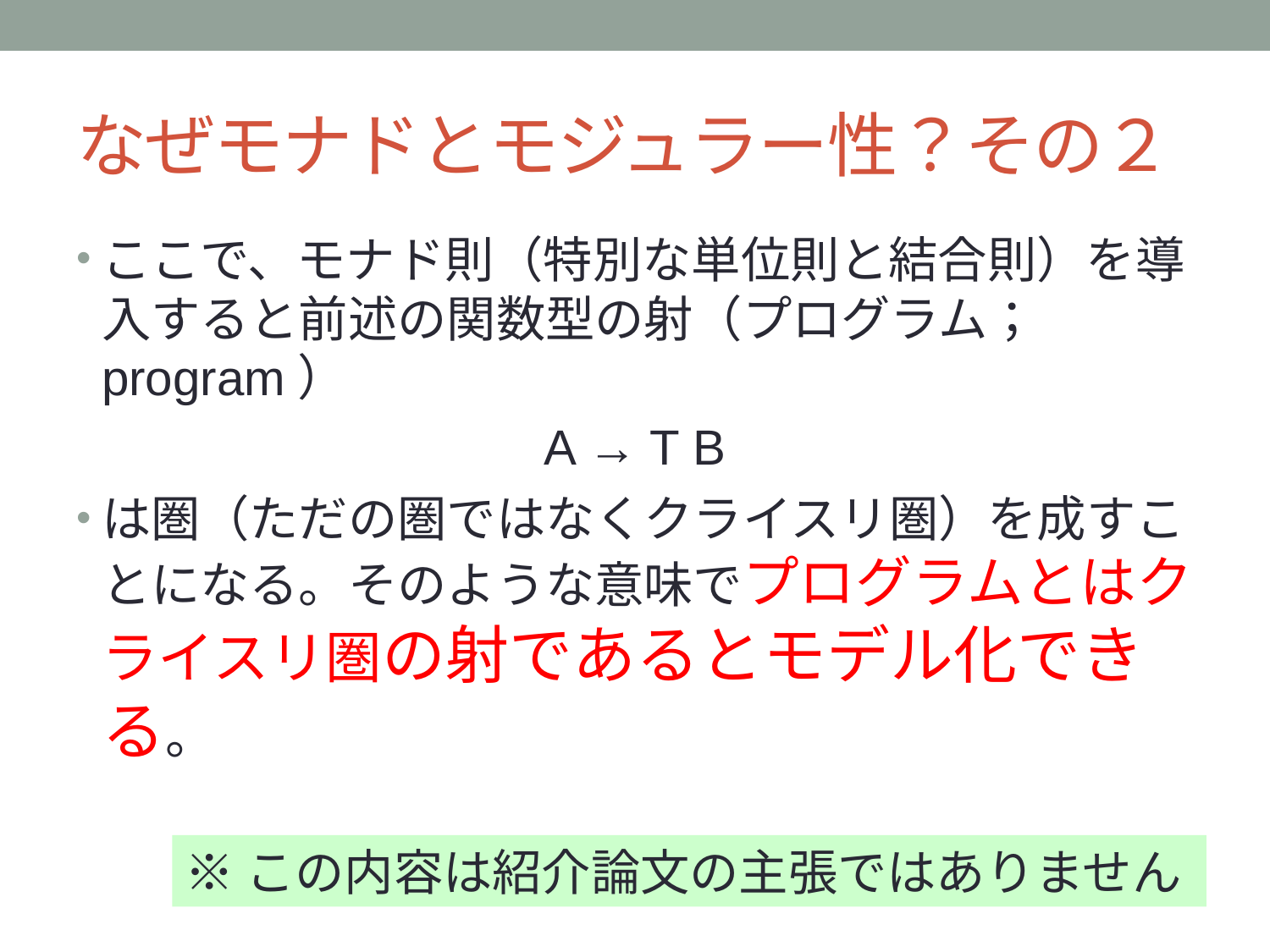

# なぜモナドとモジュラー性？その２
ここで、モナド則（特別な単位則と結合則）を導入すると前述の関数型の射（プログラム；program）
A → T B
は圏（ただの圏ではなくクライスリ圏）を成すことになる。そのような意味でプログラムとはクライスリ圏の射であるとモデル化できる。
※この内容は紹介論文の主張ではありません